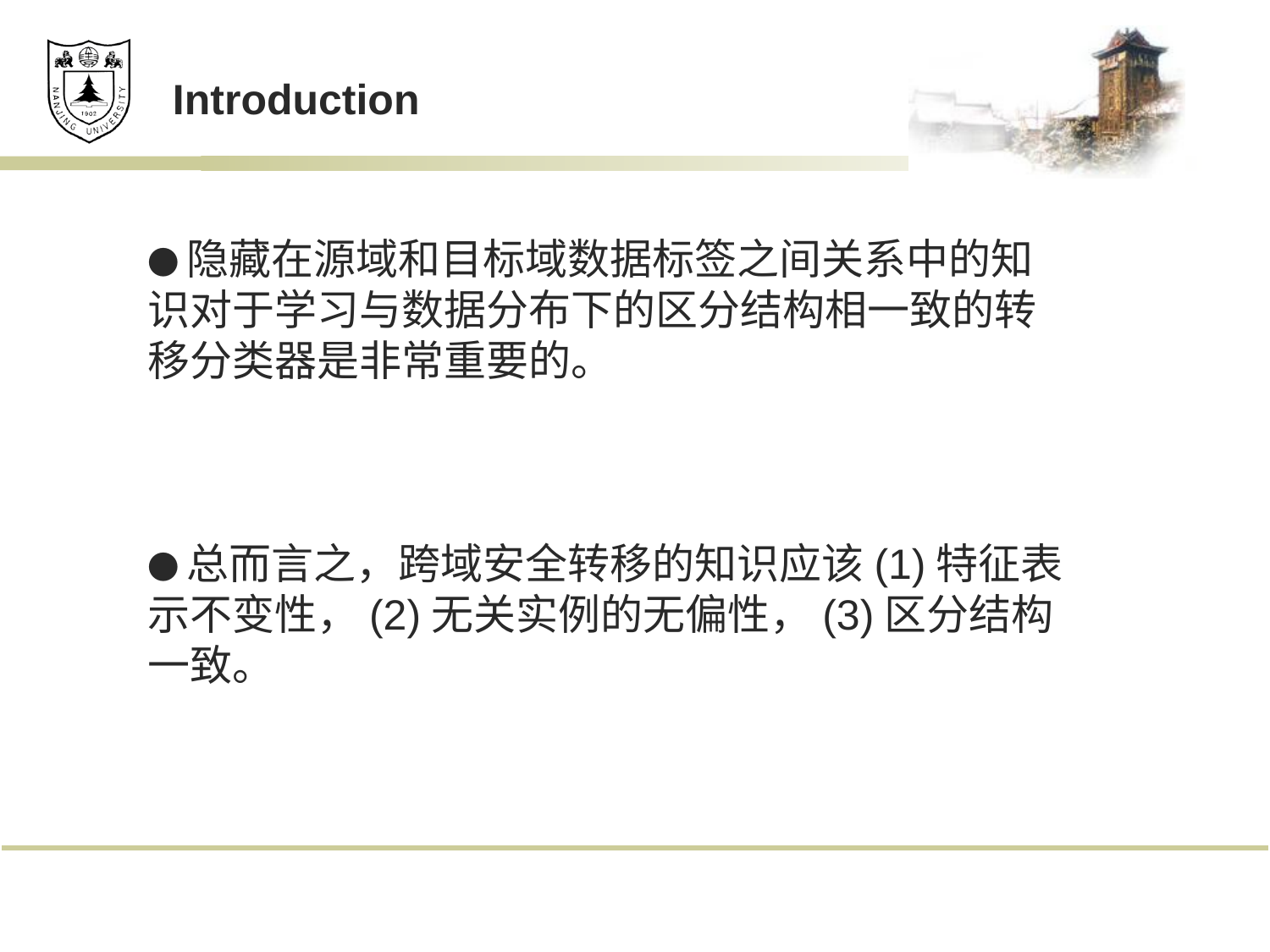

Introduction

●隐藏在源域和目标域数据标签之间关系中的知识对于学习与数据分布下的区分结构相一致的转移分类器是非常重要的。

●总而言之，跨域安全转移的知识应该(1)特征表示不变性，(2)无关实例的无偏性，(3)区分结构一致。